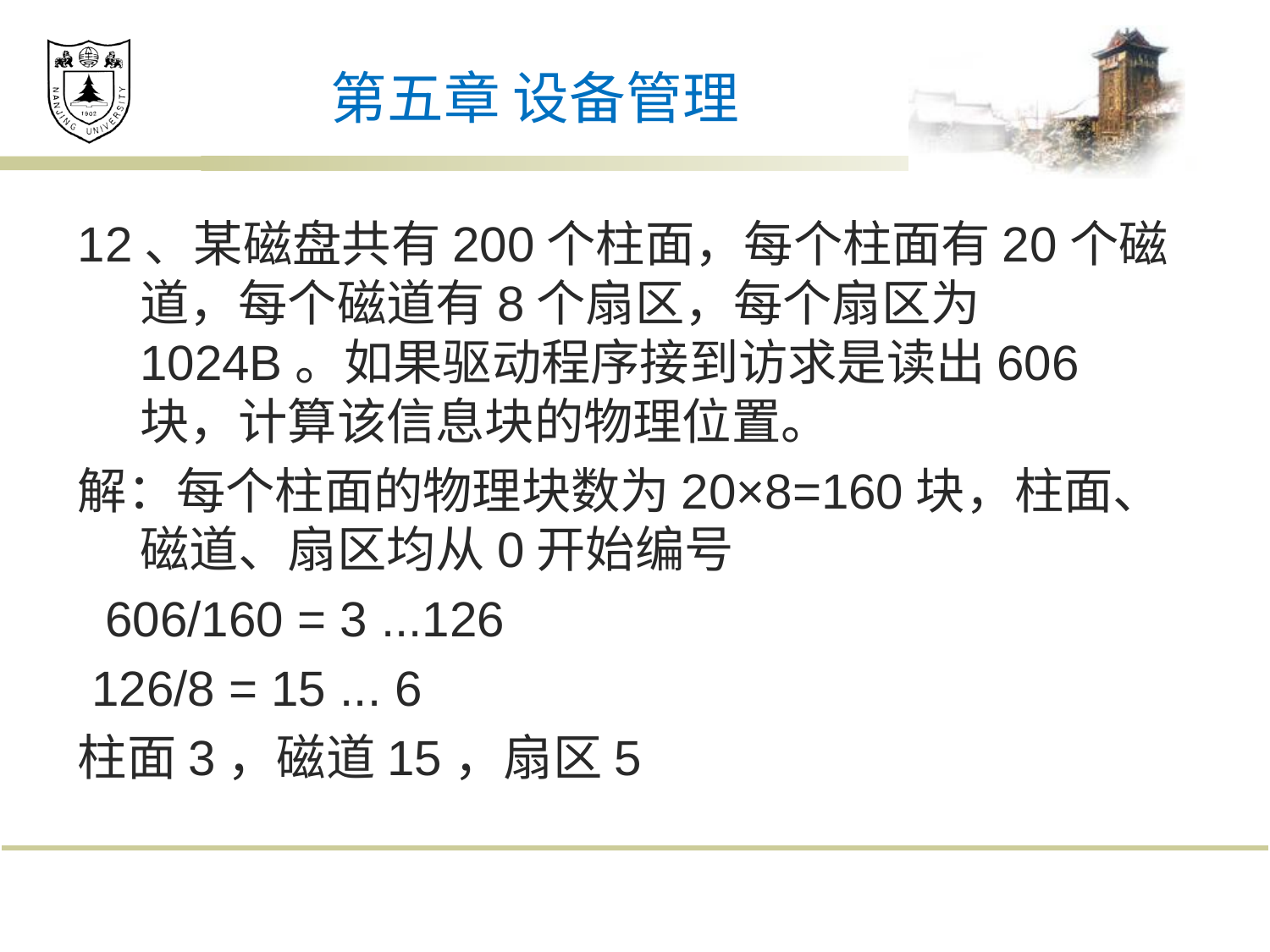

# 第五章 设备管理
12、某磁盘共有200个柱面，每个柱面有20个磁道，每个磁道有8个扇区，每个扇区为1024B。如果驱动程序接到访求是读出606块，计算该信息块的物理位置。
解：每个柱面的物理块数为20×8=160块，柱面、磁道、扇区均从0开始编号
  606/160 = 3 ...126
 126/8 = 15 ... 6
柱面3，磁道15，扇区5